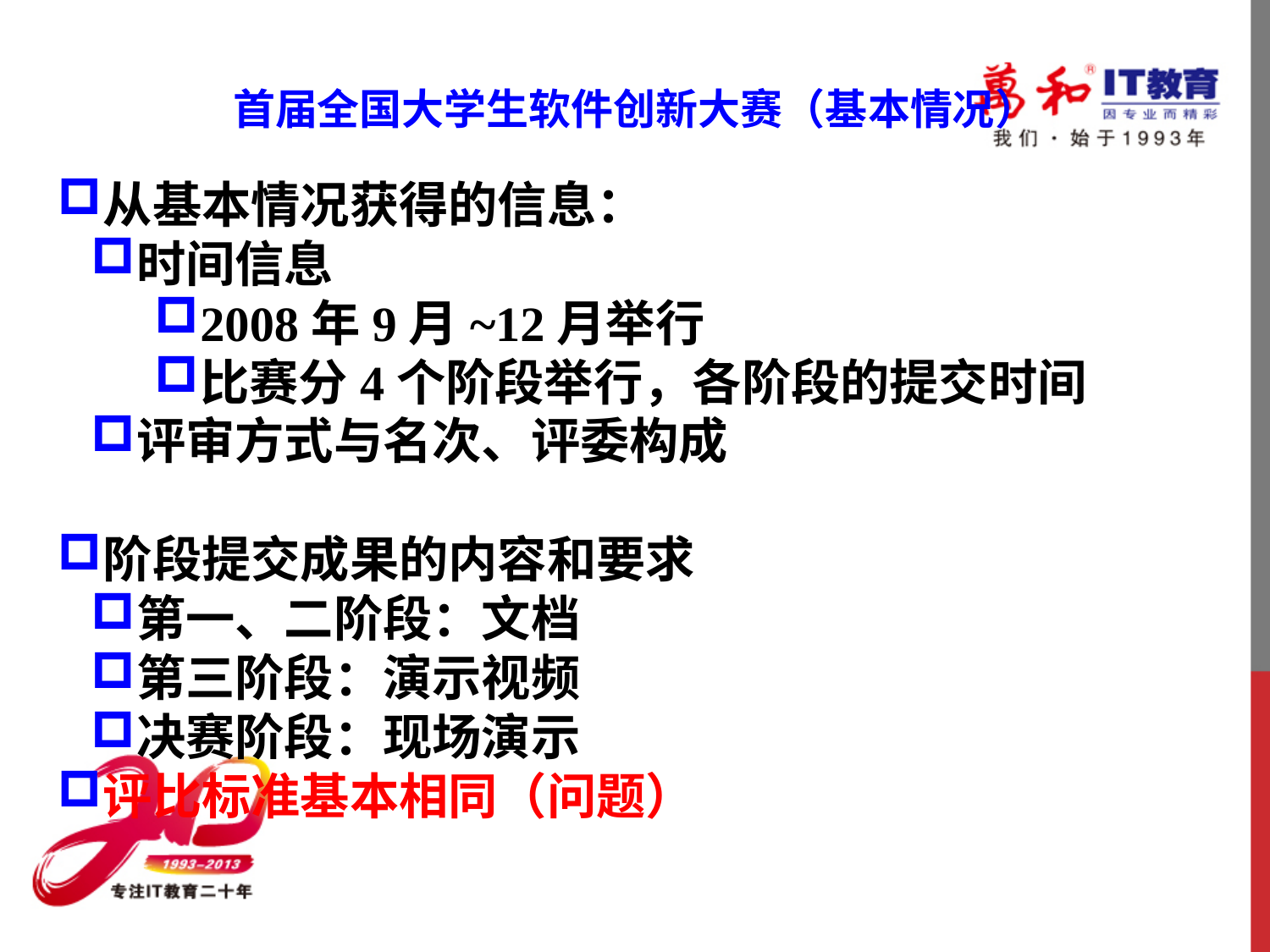

首届全国大学生软件创新大赛（基本情况）
从基本情况获得的信息：
时间信息
2008年9月~12月举行
比赛分4个阶段举行，各阶段的提交时间
评审方式与名次、评委构成

阶段提交成果的内容和要求
第一、二阶段：文档
第三阶段：演示视频
决赛阶段：现场演示
评比标准基本相同（问题）